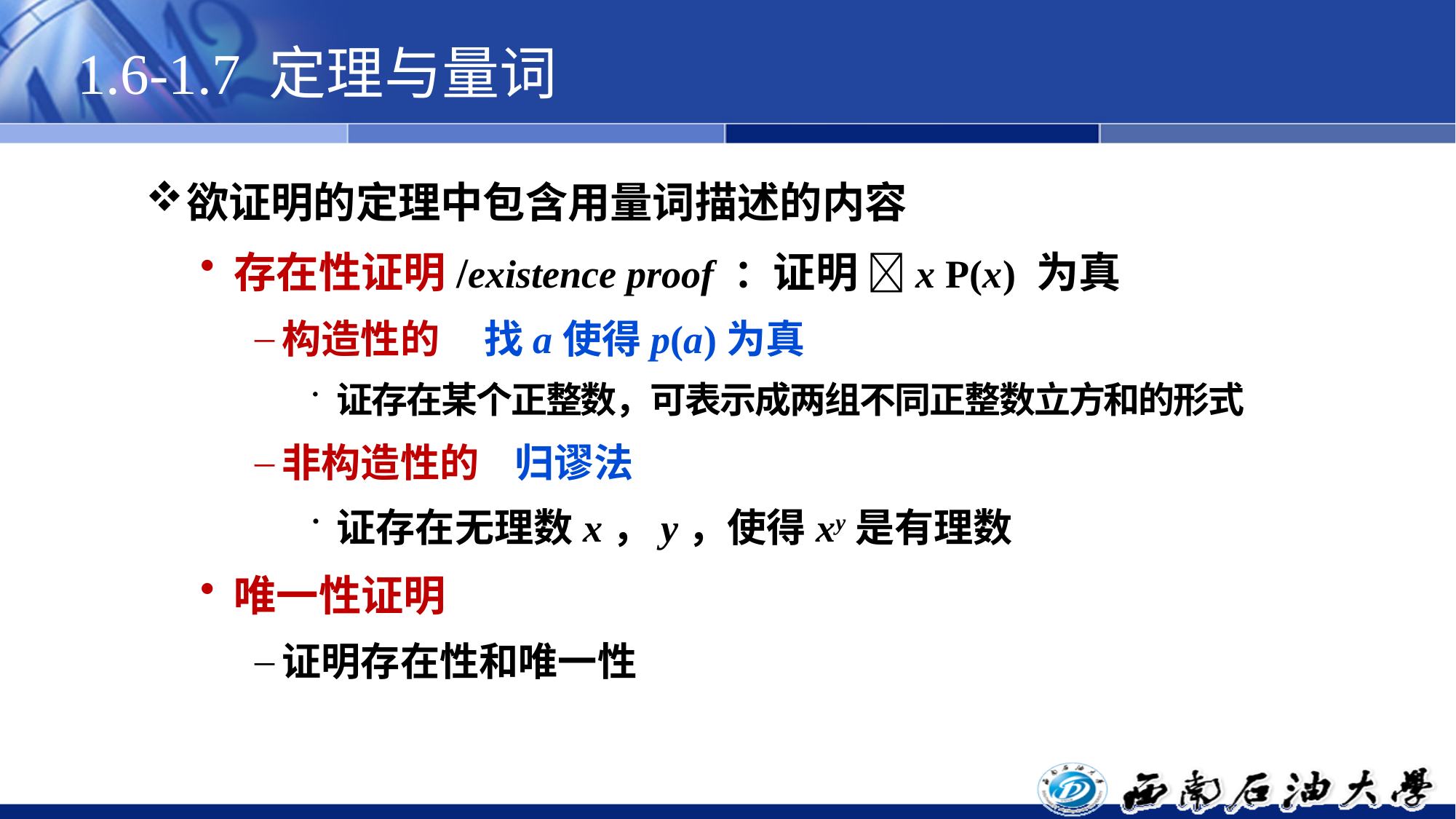

# 1.6-1.7 定理与量词
欲证明的定理中包含用量词描述的内容
存在性证明/existence proof ：证明 ∃x P(x) 为真
构造性的     找a使得p(a)为真
证存在某个正整数，可表示成两组不同正整数立方和的形式
非构造性的    归谬法
证存在无理数x，y，使得xy是有理数
唯一性证明
证明存在性和唯一性